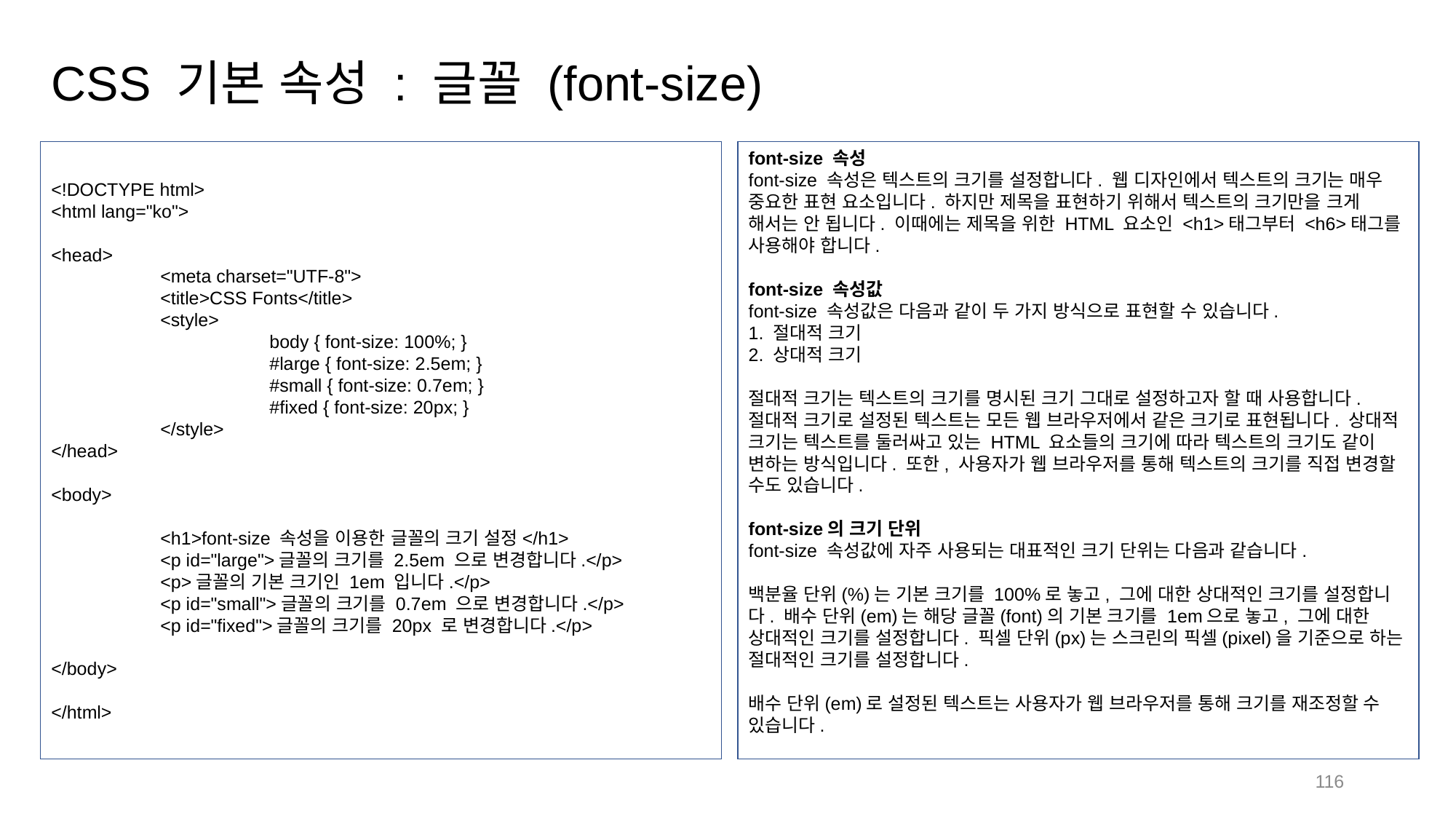

# CSS 기본 속성 : 글꼴 (font-size)
<!DOCTYPE html>
<html lang="ko">

<head>
	<meta charset="UTF-8">
	<title>CSS Fonts</title>
	<style>
		body { font-size: 100%; }
		#large { font-size: 2.5em; }
		#small { font-size: 0.7em; }
		#fixed { font-size: 20px; }
	</style>
</head>

<body>

	<h1>font-size 속성을 이용한 글꼴의 크기 설정</h1>
	<p id="large">글꼴의 크기를 2.5em 으로 변경합니다.</p>
	<p>글꼴의 기본 크기인 1em 입니다.</p>
	<p id="small">글꼴의 크기를 0.7em 으로 변경합니다.</p>
	<p id="fixed">글꼴의 크기를 20px 로 변경합니다.</p>

</body>

</html>
font-size 속성
font-size 속성은 텍스트의 크기를 설정합니다. 웹 디자인에서 텍스트의 크기는 매우 중요한 표현 요소입니다. 하지만 제목을 표현하기 위해서 텍스트의 크기만을 크게 해서는 안 됩니다. 이때에는 제목을 위한 HTML 요소인 <h1>태그부터 <h6>태그를 사용해야 합니다.

font-size 속성값
font-size 속성값은 다음과 같이 두 가지 방식으로 표현할 수 있습니다.
1. 절대적 크기
2. 상대적 크기

절대적 크기는 텍스트의 크기를 명시된 크기 그대로 설정하고자 할 때 사용합니다. 절대적 크기로 설정된 텍스트는 모든 웹 브라우저에서 같은 크기로 표현됩니다. 상대적 크기는 텍스트를 둘러싸고 있는 HTML 요소들의 크기에 따라 텍스트의 크기도 같이 변하는 방식입니다. 또한, 사용자가 웹 브라우저를 통해 텍스트의 크기를 직접 변경할 수도 있습니다.

font-size의 크기 단위
font-size 속성값에 자주 사용되는 대표적인 크기 단위는 다음과 같습니다.

백분율 단위(%)는 기본 크기를 100%로 놓고, 그에 대한 상대적인 크기를 설정합니다. 배수 단위(em)는 해당 글꼴(font)의 기본 크기를 1em으로 놓고, 그에 대한 상대적인 크기를 설정합니다. 픽셀 단위(px)는 스크린의 픽셀(pixel)을 기준으로 하는 절대적인 크기를 설정합니다.

배수 단위(em)로 설정된 텍스트는 사용자가 웹 브라우저를 통해 크기를 재조정할 수 있습니다.
116